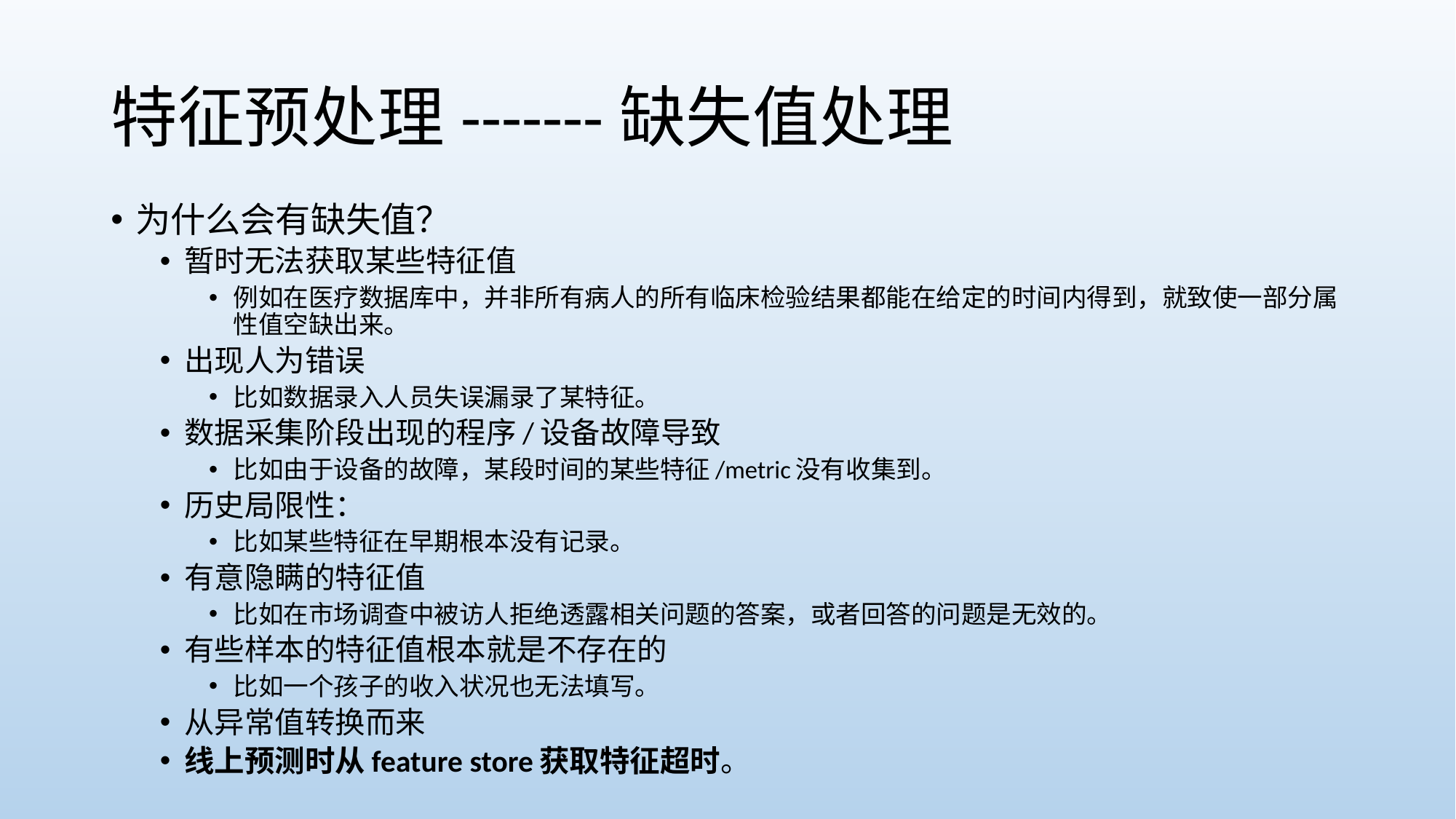

# 特征预处理-------缺失值处理
为什么会有缺失值？
暂时无法获取某些特征值
例如在医疗数据库中，并非所有病人的所有临床检验结果都能在给定的时间内得到，就致使一部分属性值空缺出来。
出现人为错误
比如数据录入人员失误漏录了某特征。
数据采集阶段出现的程序/设备故障导致
比如由于设备的故障，某段时间的某些特征/metric没有收集到。
历史局限性：
比如某些特征在早期根本没有记录。
有意隐瞒的特征值
比如在市场调查中被访人拒绝透露相关问题的答案，或者回答的问题是无效的。
有些样本的特征值根本就是不存在的
比如一个孩子的收入状况也无法填写。
从异常值转换而来
线上预测时从feature store获取特征超时。